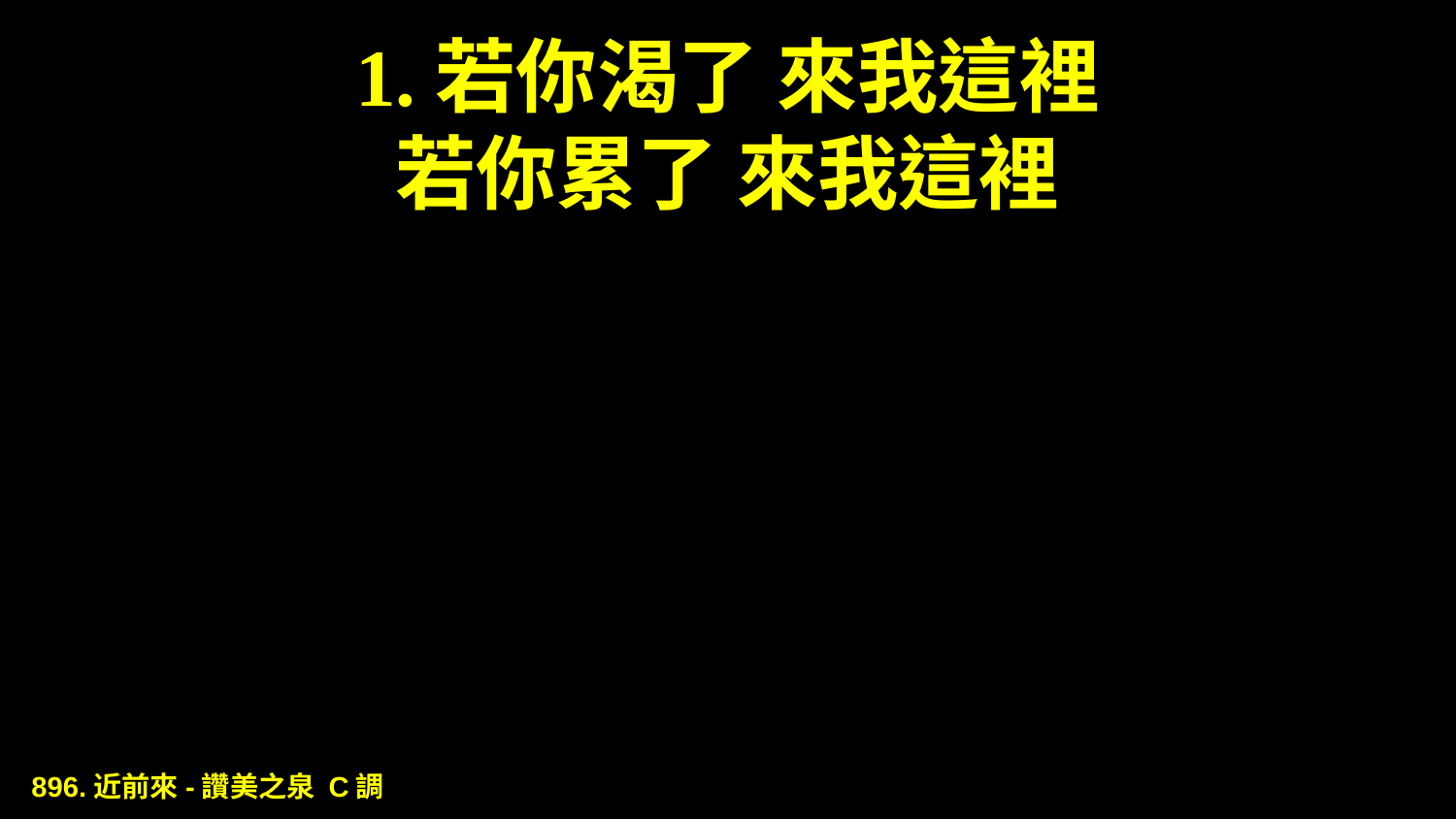

# 1.若你渴了 來我這裡 若你累了 來我這裡
896.近前來-讚美之泉 C調